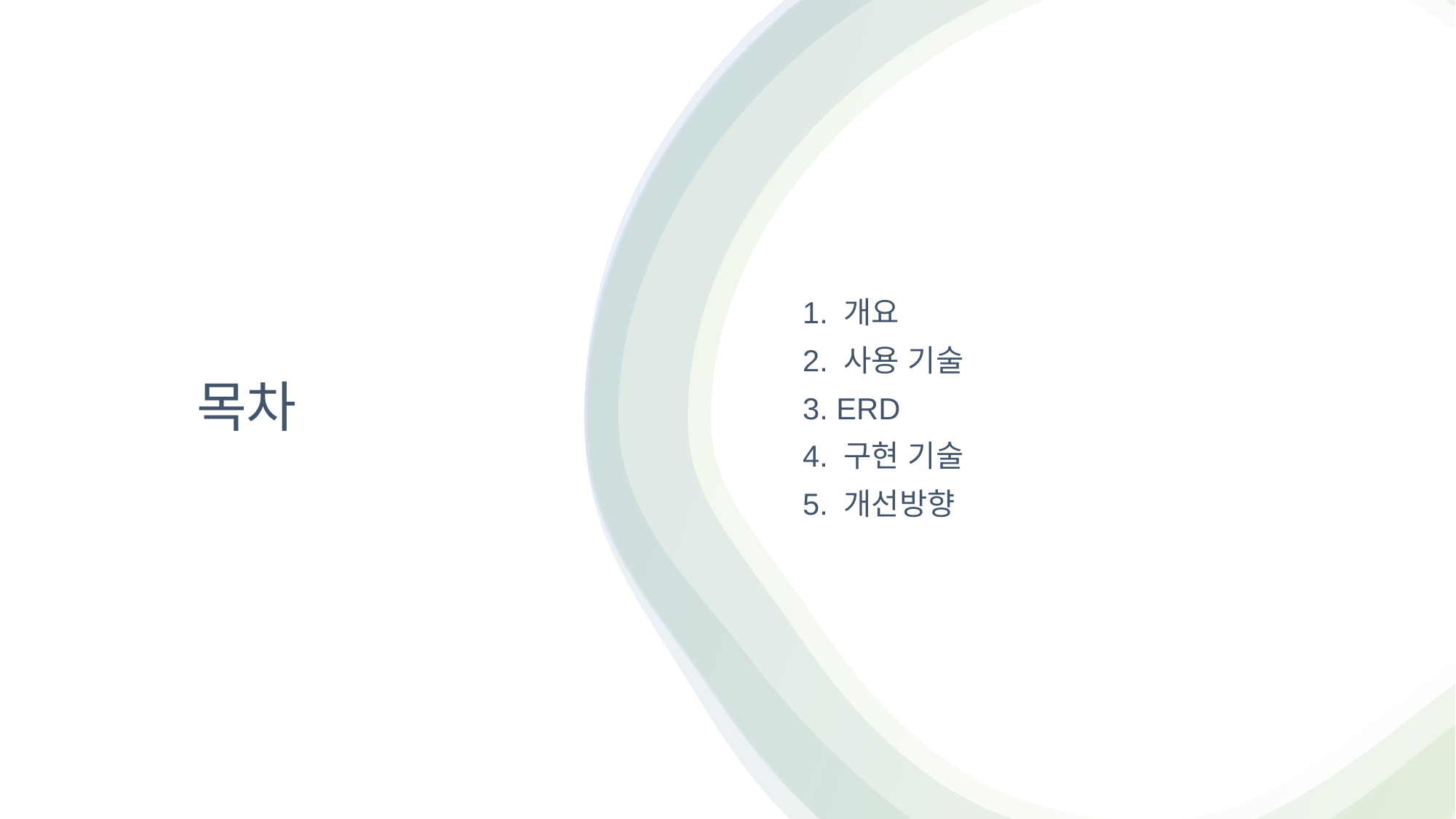

1. 개요
2. 사용 기술
3. ERD
4. 구현 기술
5. 개선방향
# 목차